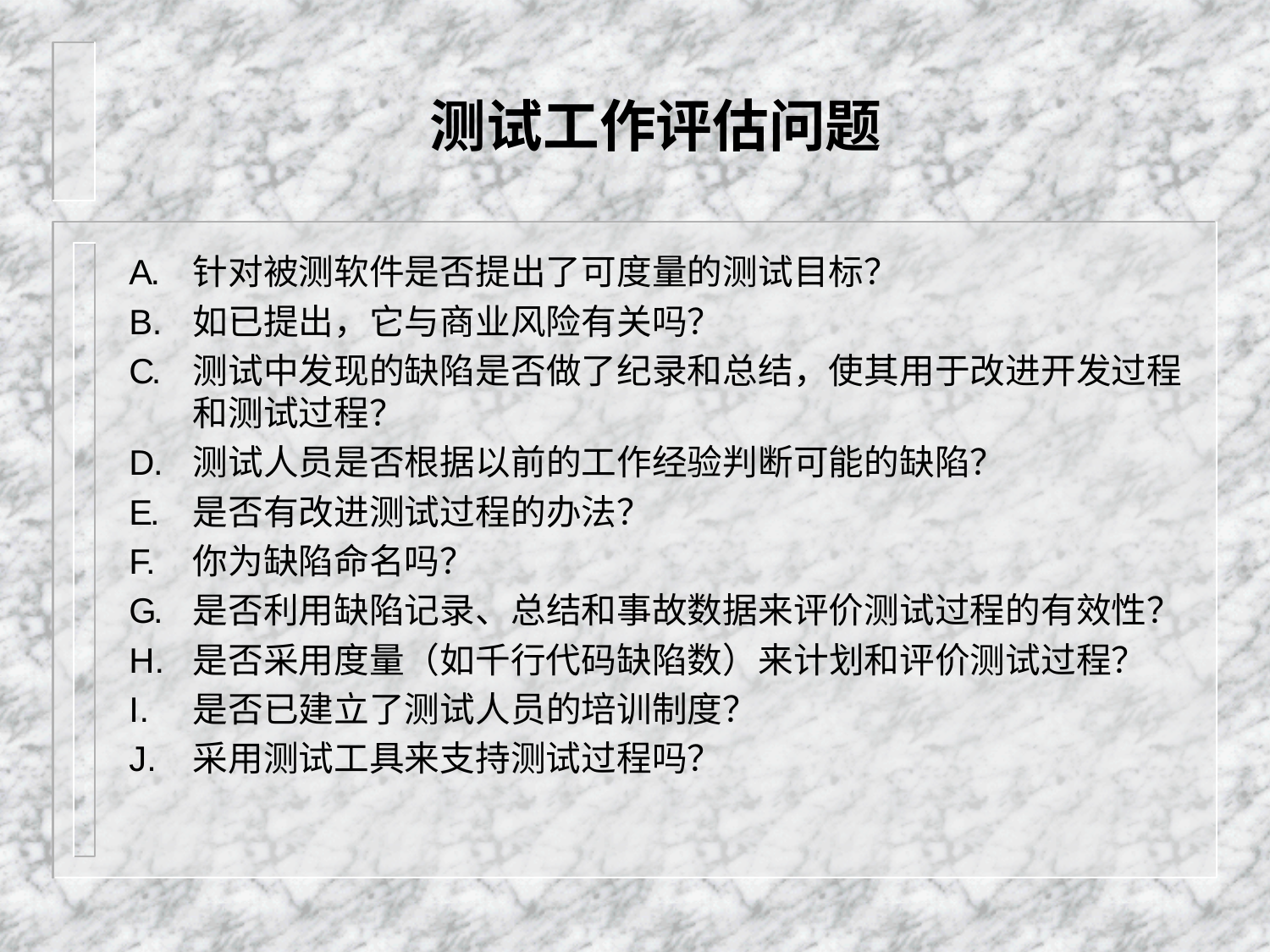

# 测试工作评估问题
针对被测软件是否提出了可度量的测试目标？
如已提出，它与商业风险有关吗？
测试中发现的缺陷是否做了纪录和总结，使其用于改进开发过程和测试过程？
测试人员是否根据以前的工作经验判断可能的缺陷？
是否有改进测试过程的办法？
你为缺陷命名吗？
是否利用缺陷记录、总结和事故数据来评价测试过程的有效性？
是否采用度量（如千行代码缺陷数）来计划和评价测试过程？
是否已建立了测试人员的培训制度？
采用测试工具来支持测试过程吗？